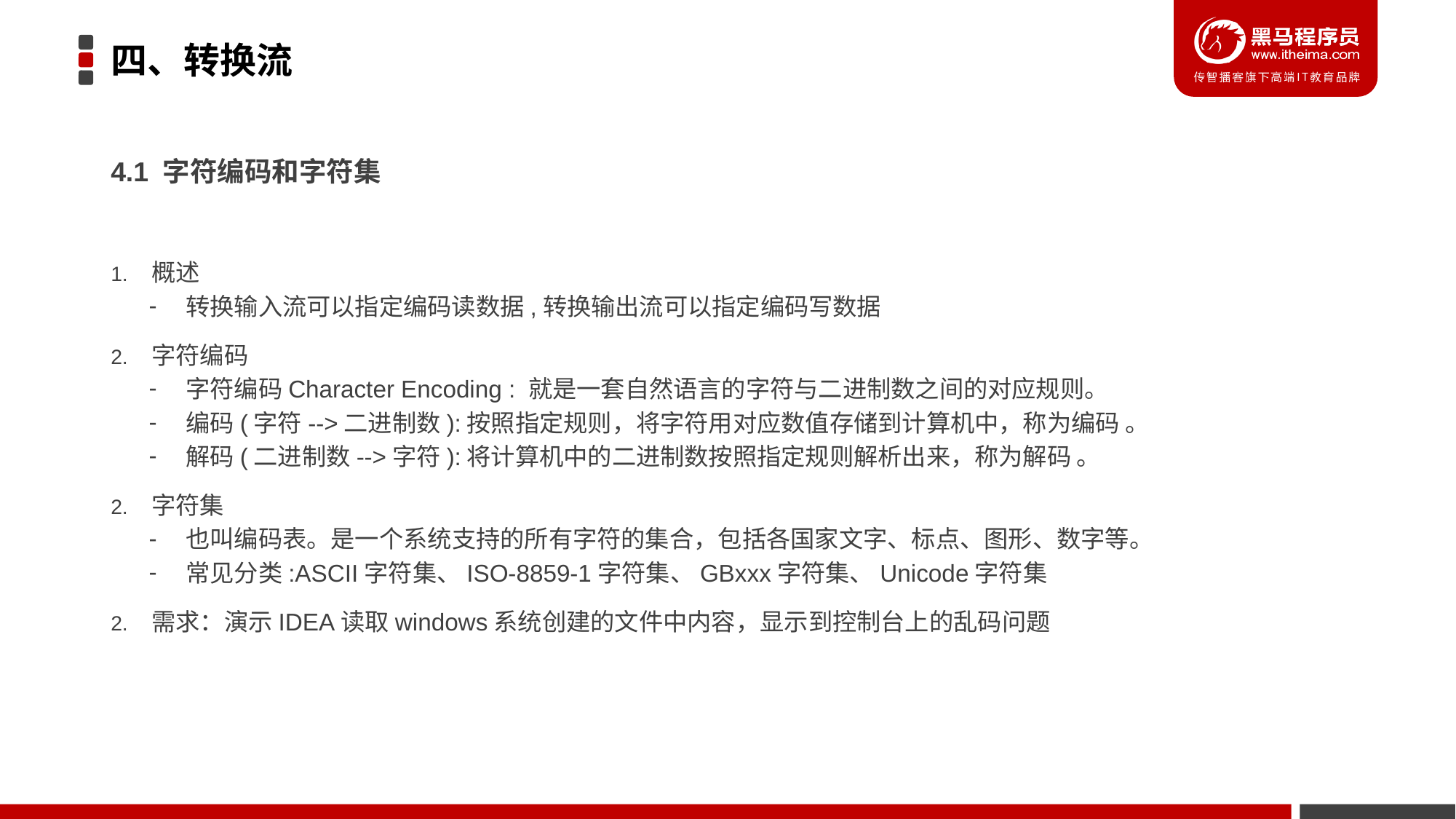

# 四、转换流
4.1 字符编码和字符集
概述
转换输入流可以指定编码读数据,转换输出流可以指定编码写数据
字符编码
字符编码Character Encoding : 就是一套自然语言的字符与二进制数之间的对应规则。
编码(字符-->二进制数):按照指定规则，将字符用对应数值存储到计算机中，称为编码 。
解码(二进制数-->字符):将计算机中的二进制数按照指定规则解析出来，称为解码 。
字符集
也叫编码表。是一个系统支持的所有字符的集合，包括各国家文字、标点、图形、数字等。
常见分类:ASCII字符集、ISO-8859-1字符集、GBxxx字符集、Unicode字符集
需求：演示IDEA读取windows系统创建的文件中内容，显示到控制台上的乱码问题